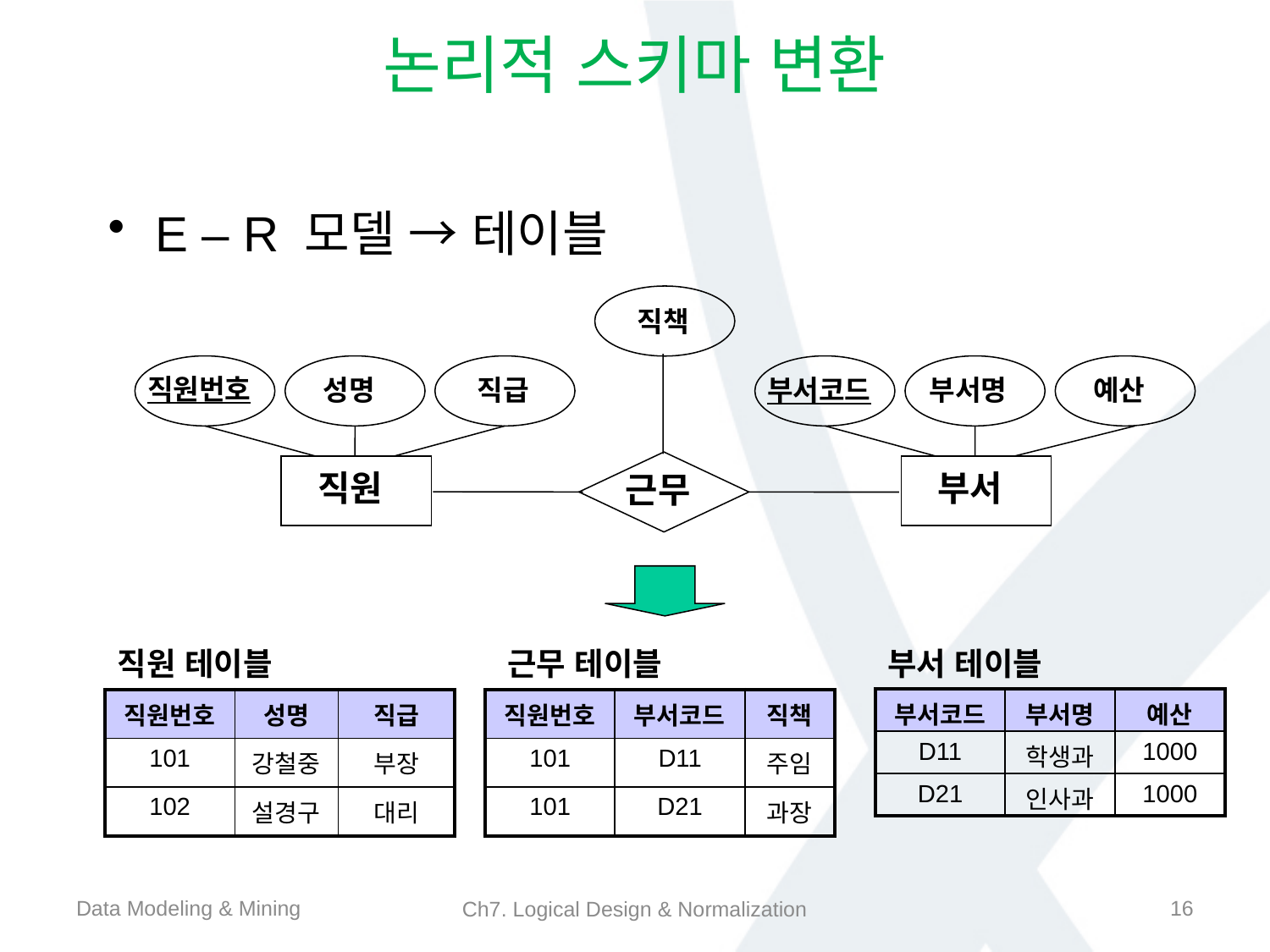

# 논리적 스키마 변환
E – R 모델 → 테이블

직책

직원번호
성명
부서코드
부서명
예산
직급

직원
부서
근무

직원 테이블
근무 테이블
부서 테이블
| 부서코드 | 부서명 | 예산 |
| --- | --- | --- |
| D11 | 학생과 | 1000 |
| D21 | 인사과 | 1000 |
| 직원번호 | 성명 | 직급 |
| --- | --- | --- |
| 101 | 강철중 | 부장 |
| 102 | 설경구 | 대리 |
| 직원번호 | 부서코드 | 직책 |
| --- | --- | --- |
| 101 | D11 | 주임 |
| 101 | D21 | 과장 |
Data Modeling & Mining
16
Ch7. Logical Design & Normalization